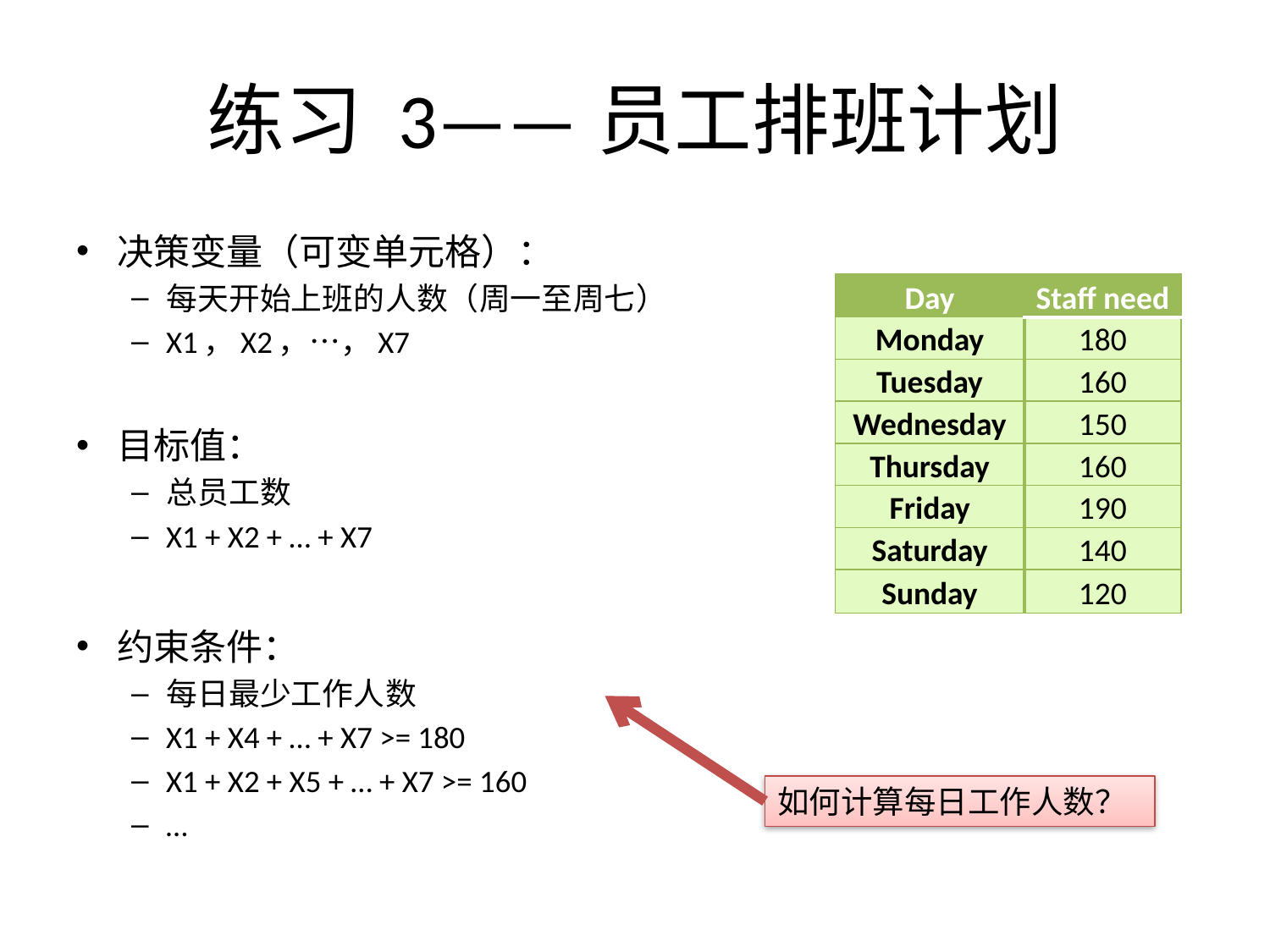

# 练习 3——员工排班计划
决策变量（可变单元格）：
每天开始上班的人数（周一至周七）
X1，X2，…，X7

目标值：
总员工数
X1 + X2 + … + X7

约束条件：
每日最少工作人数
X1 + X4 + … + X7 >= 180
X1 + X2 + X5 + … + X7 >= 160
…

| Day | Staff need |
| --- | --- |
| Monday | 180 |
| Tuesday | 160 |
| Wednesday | 150 |
| Thursday | 160 |
| Friday | 190 |
| Saturday | 140 |
| Sunday | 120 |
如何计算每日工作人数？